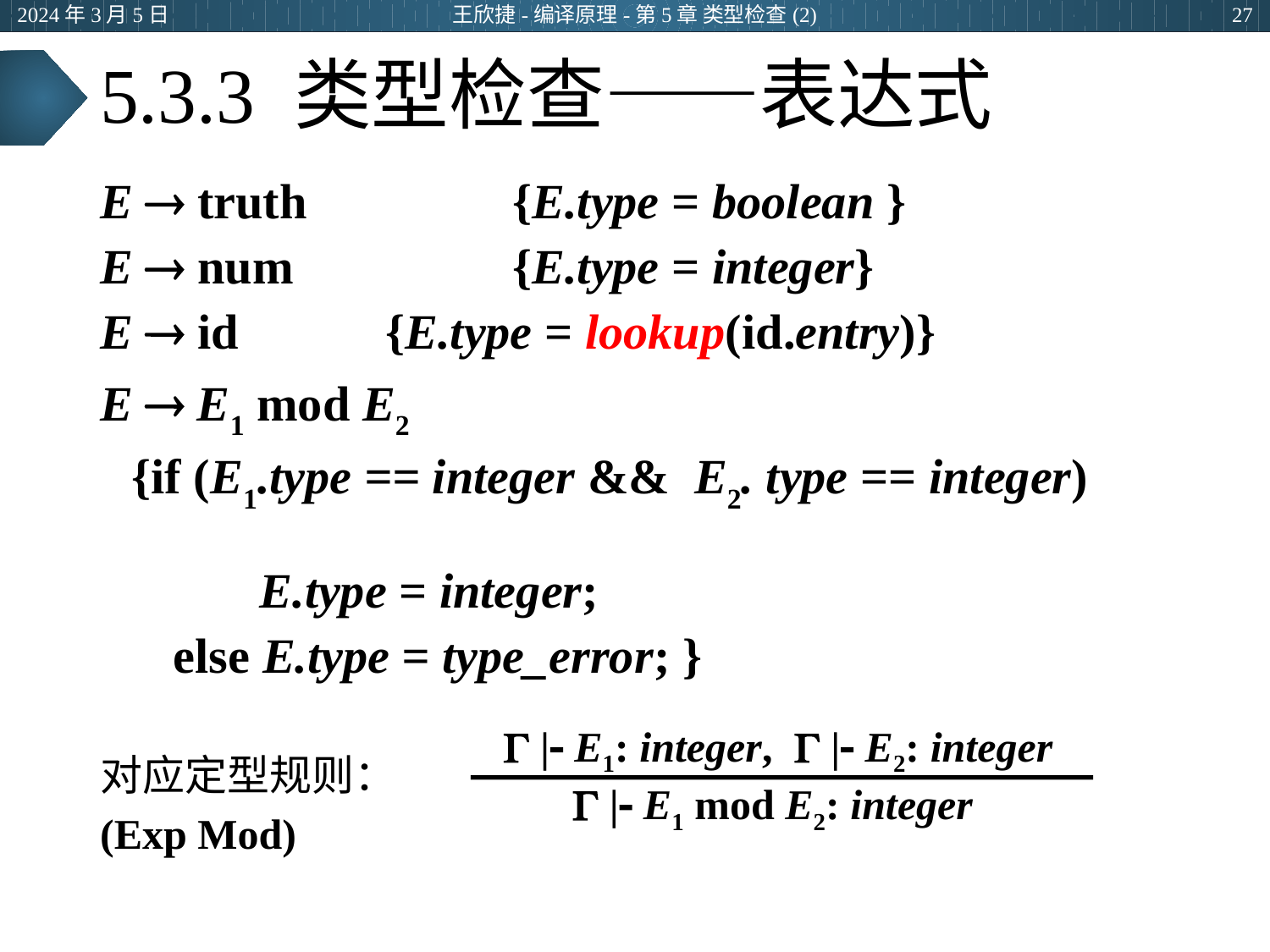

2024年3月5日
王欣捷-编译原理-第5章 类型检查(2)
27
# 5.3.3 类型检查——表达式
E → truth		{E.type = boolean }
E → num		{E.type = integer}
E → id		{E.type = lookup(id.entry)}
E → E1 mod E2
	{if (E1.type == integer &&  E2. type == integer)
             E.type = integer;
      else E.type = type_error; }

对应定型规则：
(Exp Mod)
 Γ |− E1: integer,  Γ |− E2: integer
Γ |− E1 mod E2: integer